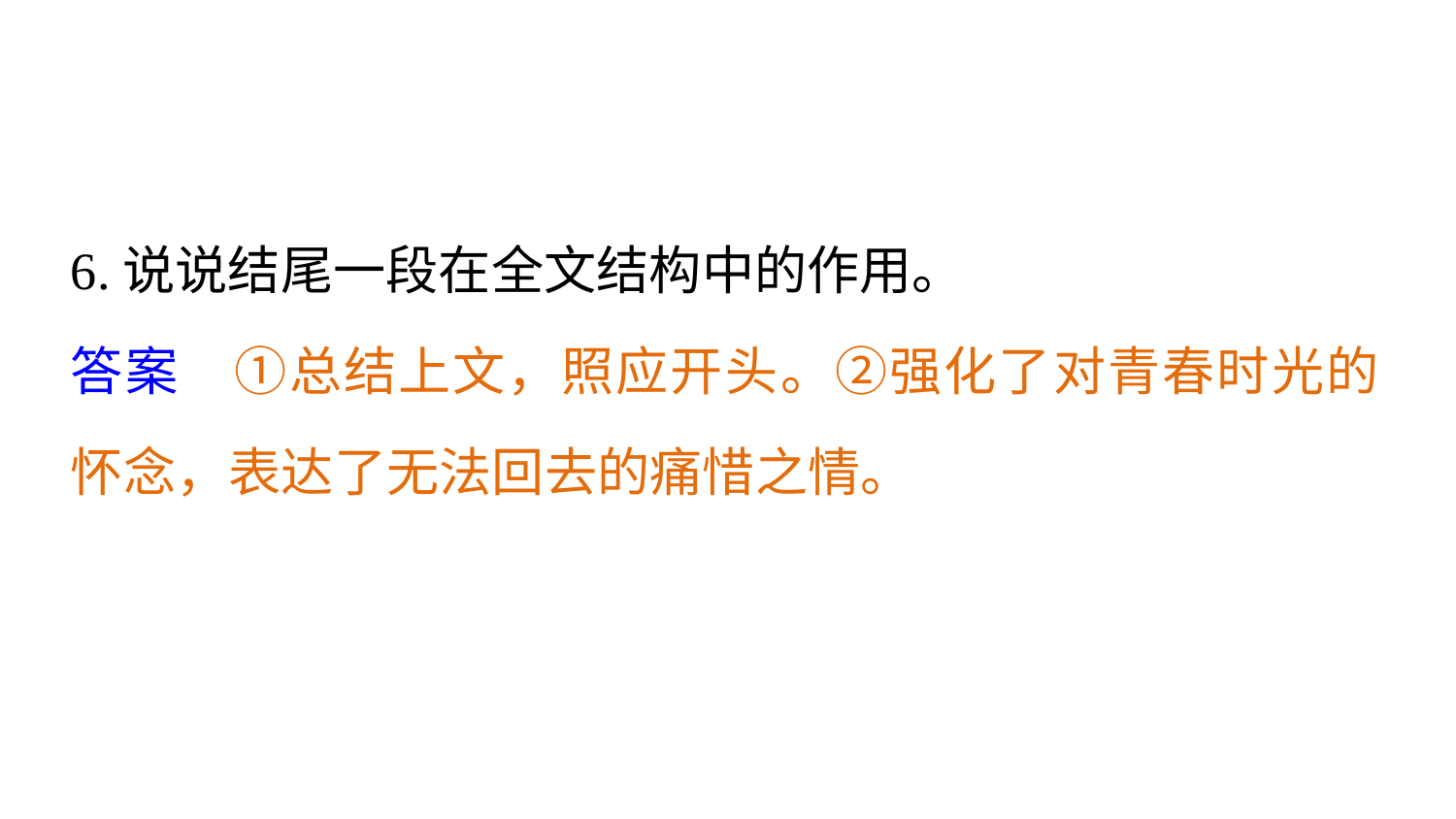

6.说说结尾一段在全文结构中的作用。
答案　①总结上文，照应开头。②强化了对青春时光的怀念，表达了无法回去的痛惜之情。